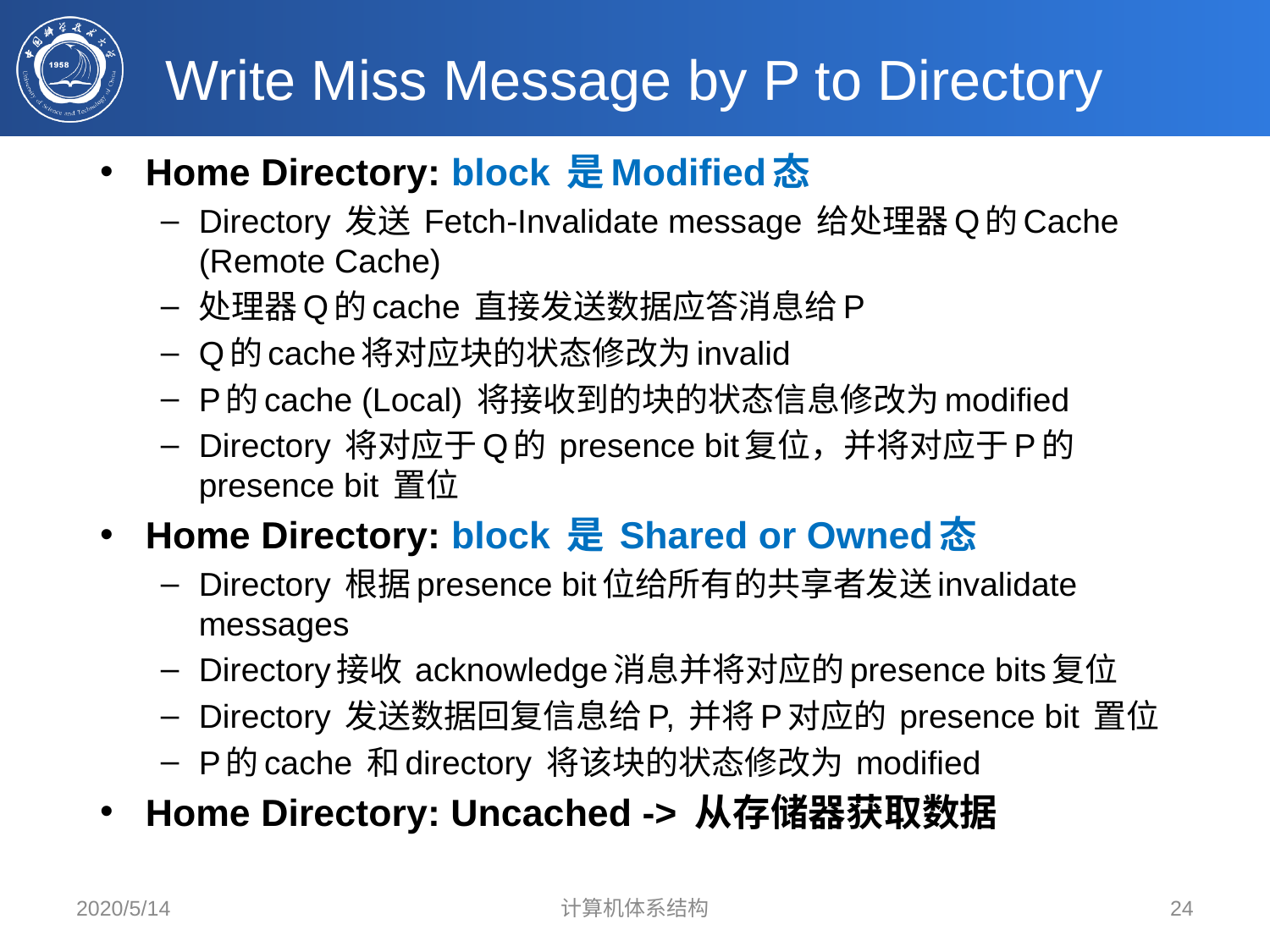

# Write Miss Message by P to Directory
Home Directory: block 是Modified态
Directory 发送 Fetch-Invalidate message 给处理器Q的Cache (Remote Cache)
处理器Q的cache 直接发送数据应答消息给P
Q的cache将对应块的状态修改为invalid
P的cache (Local) 将接收到的块的状态信息修改为modified
Directory 将对应于Q的 presence bit复位，并将对应于P的 presence bit 置位
Home Directory: block 是 Shared or Owned态
Directory 根据presence bit位给所有的共享者发送invalidate messages
Directory接收 acknowledge消息并将对应的presence bits复位
Directory 发送数据回复信息给P, 并将P对应的 presence bit 置位
P的cache 和directory 将该块的状态修改为 modified
Home Directory: Uncached -> 从存储器获取数据
2020/5/14
计算机体系结构
24